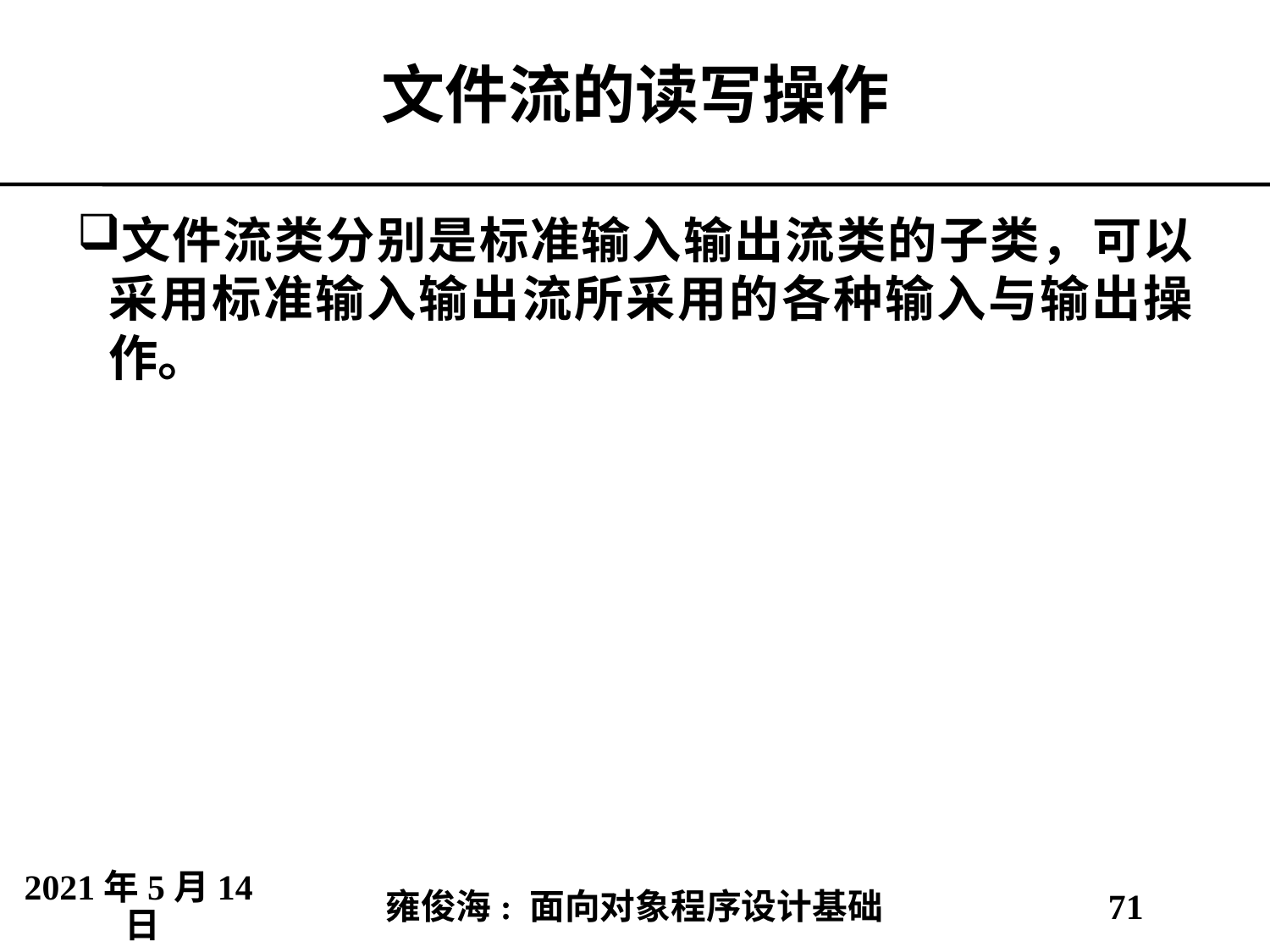

# 文件流的读写操作

文件流类分别是标准输入输出流类的子类，可以采用标准输入输出流所采用的各种输入与输出操作。
2021年5月14日
雍俊海: 面向对象程序设计基础
71